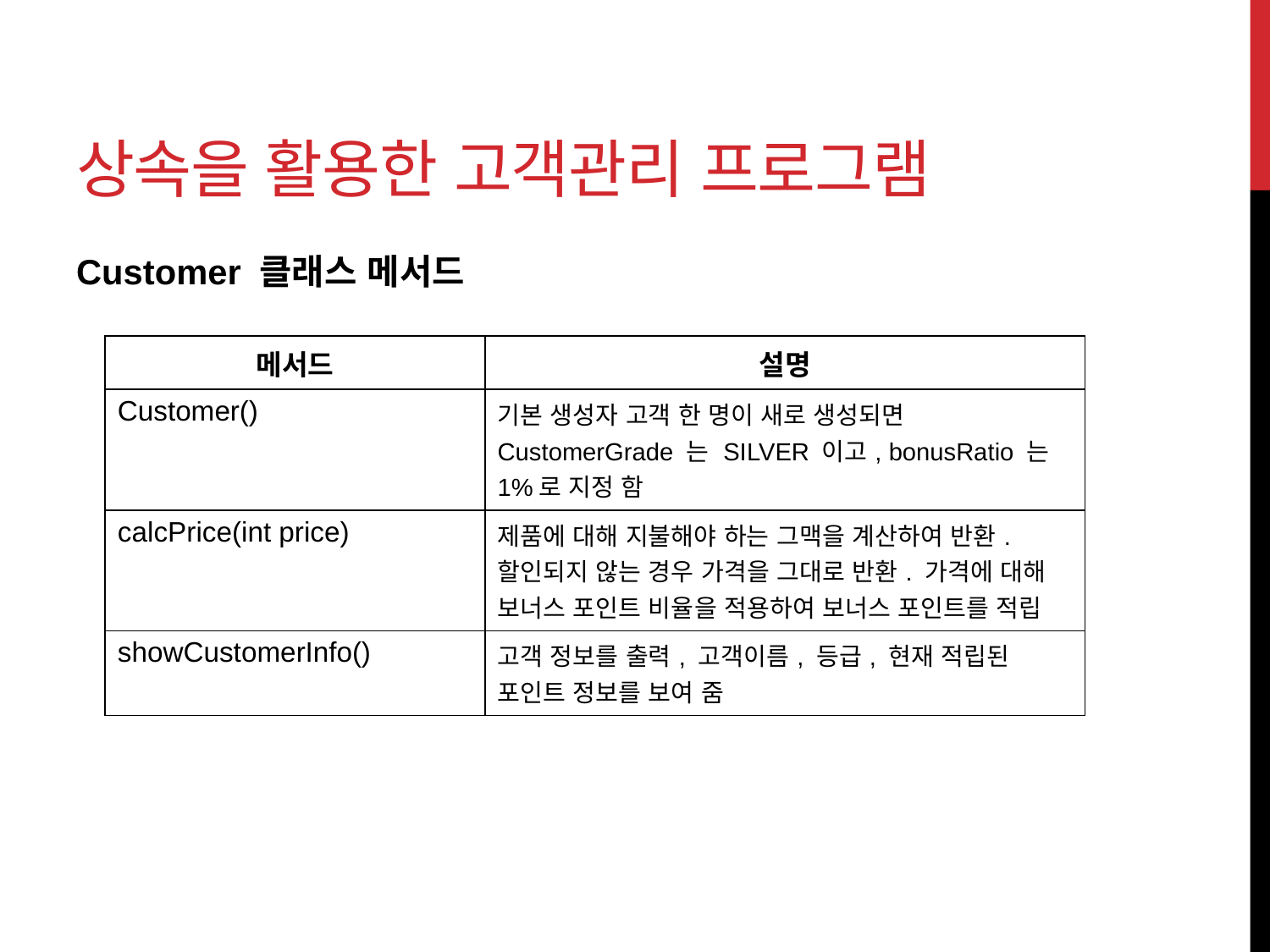

# 상속을 활용한 고객관리 프로그램
Customer 클래스 메서드
| 메서드 | 설명 |
| --- | --- |
| Customer() | 기본 생성자 고객 한 명이 새로 생성되면 CustomerGrade 는 SILVER 이고, bonusRatio 는 1%로 지정 함 |
| calcPrice(int price) | 제품에 대해 지불해야 하는 그맥을 계산하여 반환. 할인되지 않는 경우 가격을 그대로 반환. 가격에 대해 보너스 포인트 비율을 적용하여 보너스 포인트를 적립 |
| showCustomerInfo() | 고객 정보를 출력, 고객이름, 등급, 현재 적립된 포인트 정보를 보여 줌 |